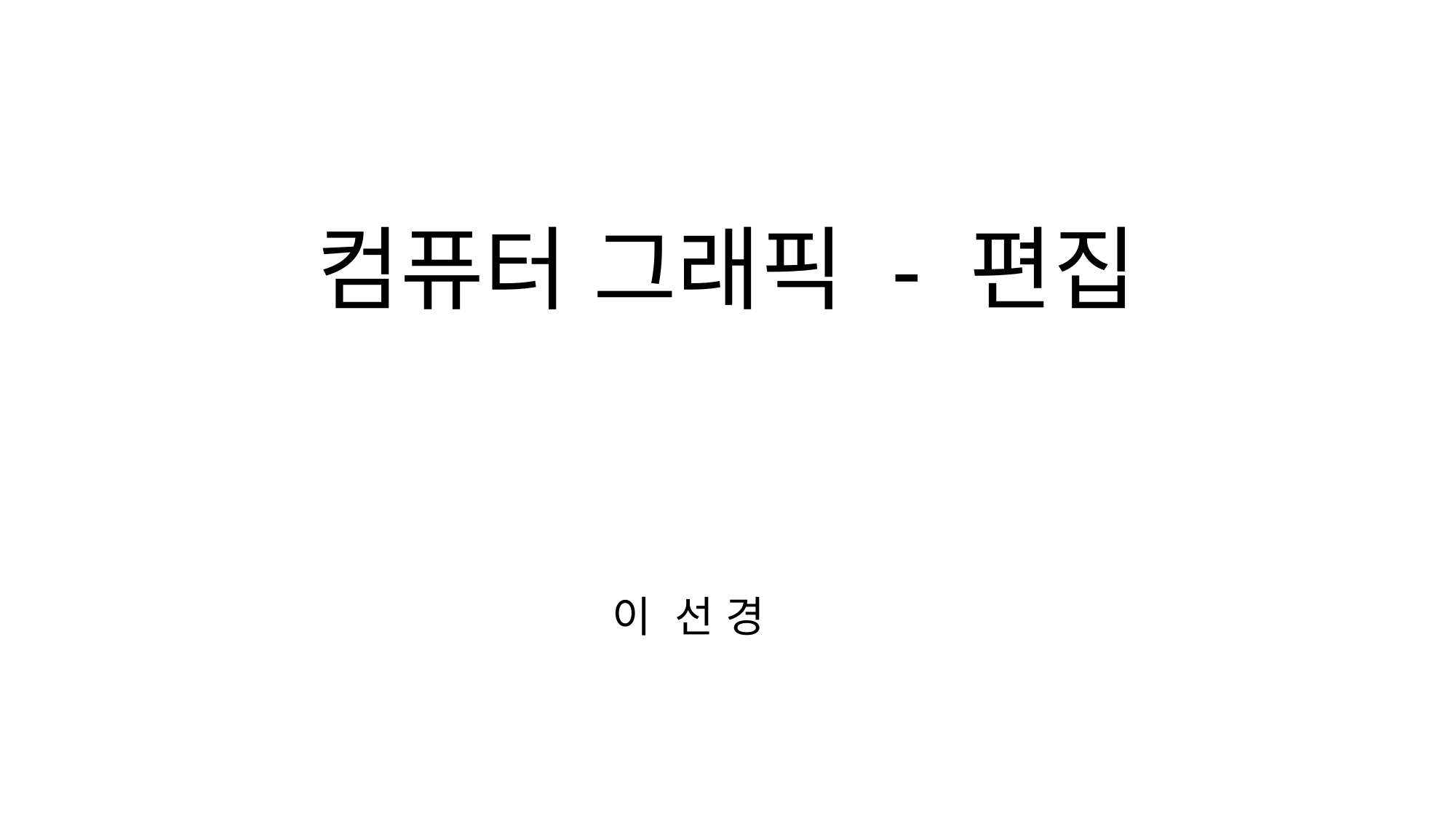

# 컴퓨터 그래픽 - 편집
이  선 경